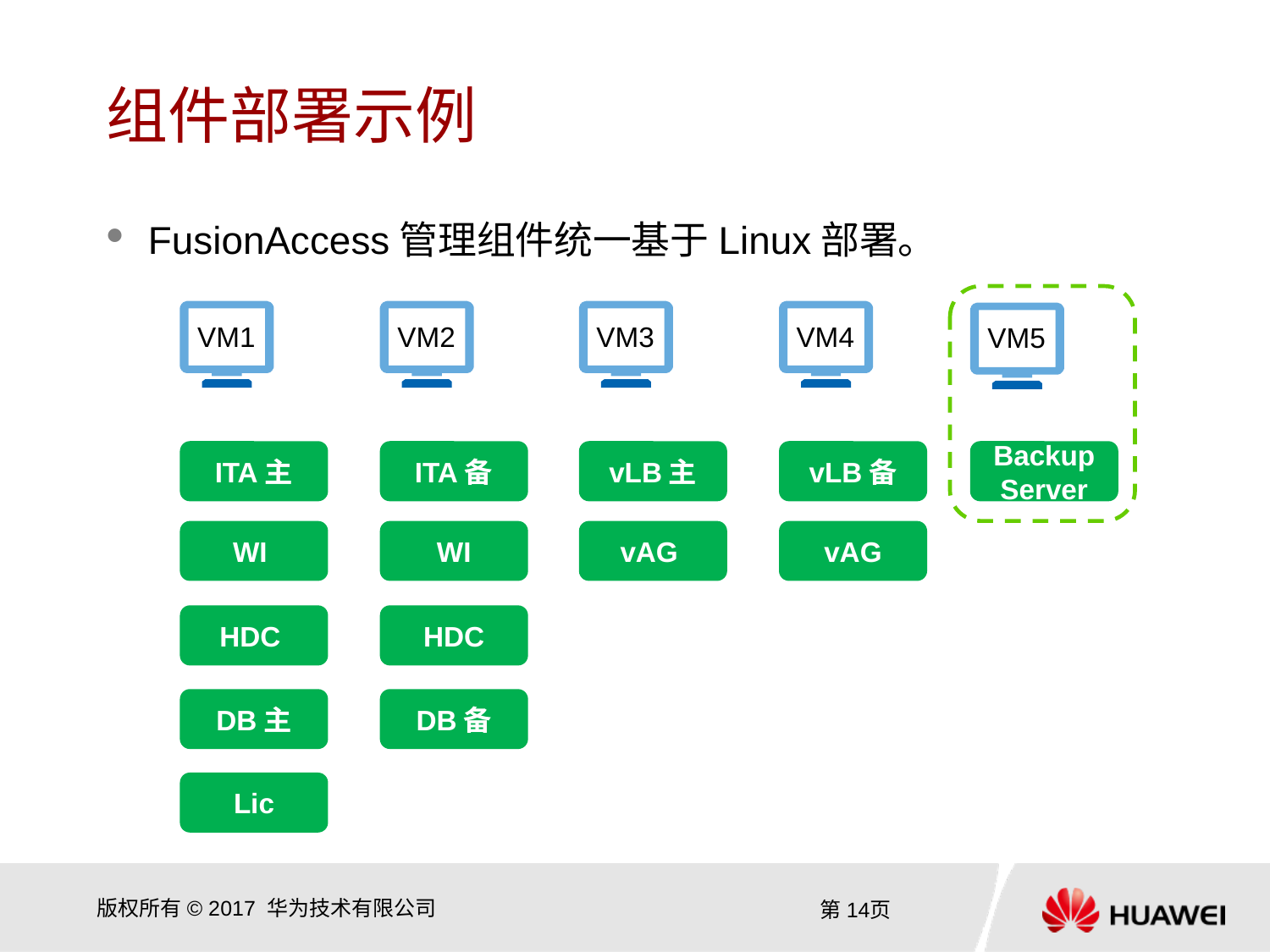

# 组件部署示例
FusionAccess管理组件统一基于Linux部署。

VM1
VM2
VM3
VM4
VM5
ITA主
ITA备
vLB主
vLB备
Backup Server
WI
WI
vAG
vAG
HDC
HDC
DB主
DB备
Lic